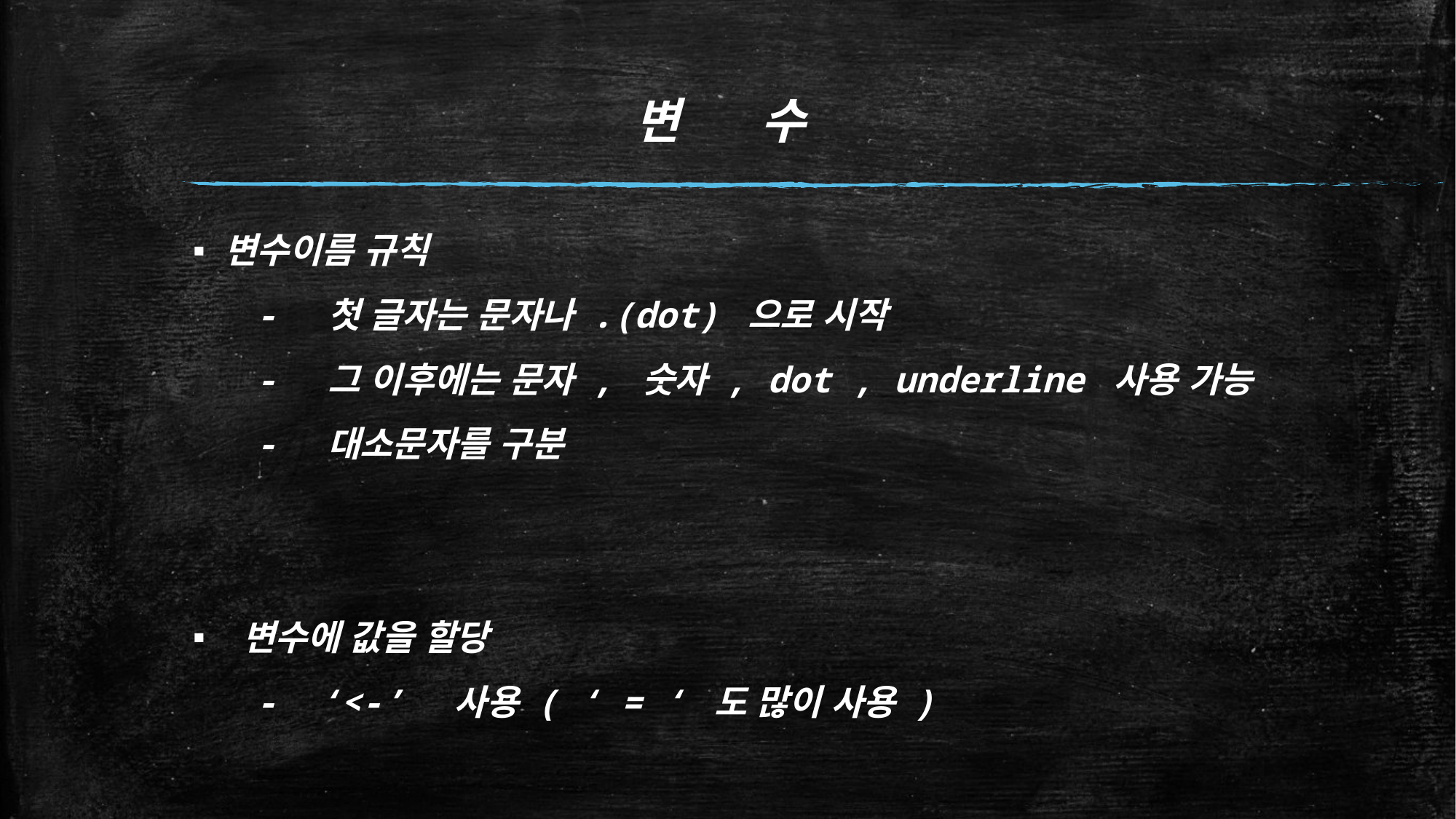

# 변      수
변수이름 규칙
   -  첫 글자는 문자나 .(dot) 으로 시작
   -  그 이후에는 문자 , 숫자 , dot , underline 사용 가능
   -  대소문자를 구분

 변수에 값을 할당
   -  ‘<-’  사용 ( ‘ = ‘ 도 많이 사용 )